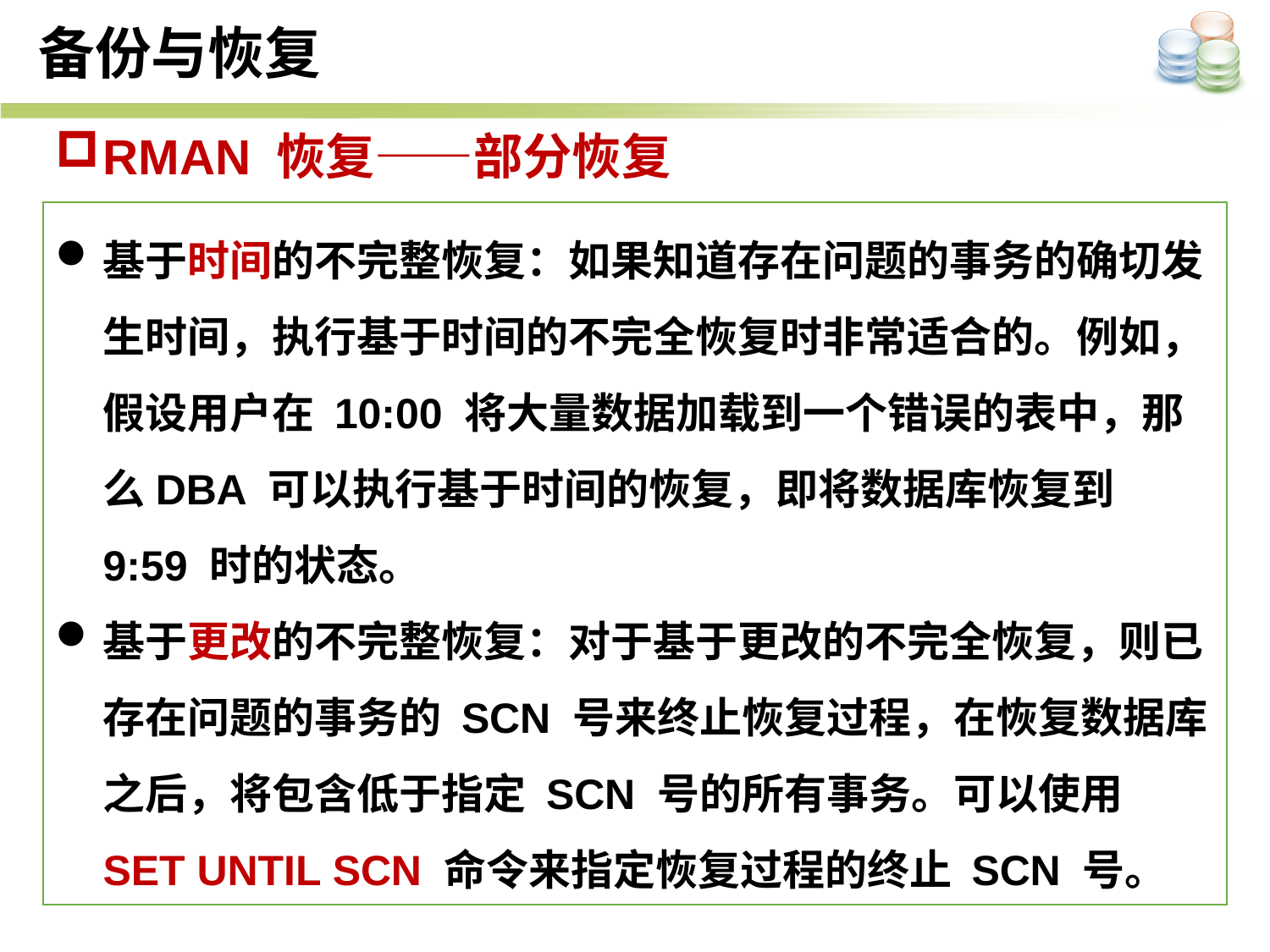

备份与恢复
RMAN 恢复——部分恢复
基于时间的不完整恢复：如果知道存在问题的事务的确切发生时间，执行基于时间的不完全恢复时非常适合的。例如，假设用户在 10:00 将大量数据加载到一个错误的表中，那么DBA 可以执行基于时间的恢复，即将数据库恢复到 9:59 时的状态。
基于更改的不完整恢复：对于基于更改的不完全恢复，则已存在问题的事务的 SCN 号来终止恢复过程，在恢复数据库之后，将包含低于指定 SCN 号的所有事务。可以使用 SET UNTIL SCN 命令来指定恢复过程的终止 SCN 号。

60